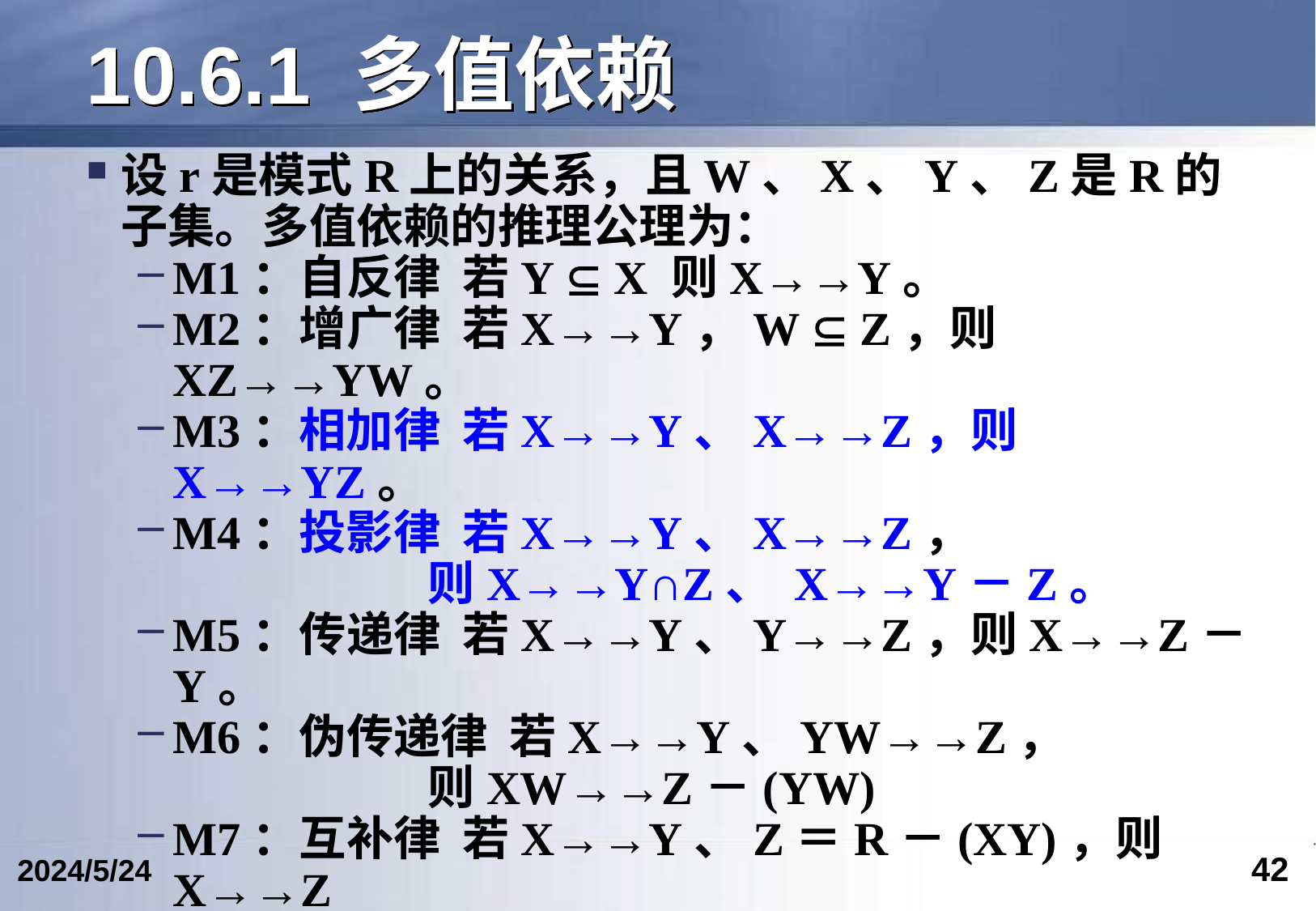

# 10.6.1 多值依赖
设r是模式R上的关系，且W、X、Y、Z是R的子集。多值依赖的推理公理为：
M1：自反律  若Y ⊆ X 则X→→Y。
M2：增广律  若X→→Y，W ⊆ Z，则XZ→→YW。
M3：相加律  若X→→Y、X→→Z，则X→→YZ。
M4：投影律  若X→→Y、X→→Z，
                          则X→→Y∩Z、 X→→Y－Z。
M5：传递律  若X→→Y、Y→→Z，则X→→Z－Y。
M6：伪传递律  若X→→Y、YW→→Z，
                          则XW→→Z－(YW)
M7：互补律  若X→→Y、Z＝R－(XY)，则X→→Z
M8：重复律  若X→Y，则X→→Y。
M9：结合律  若X→→Y，Z→W，其中W ⊆ Y和Y∩Z＝Φ，则X→W。
42
2024/5/24